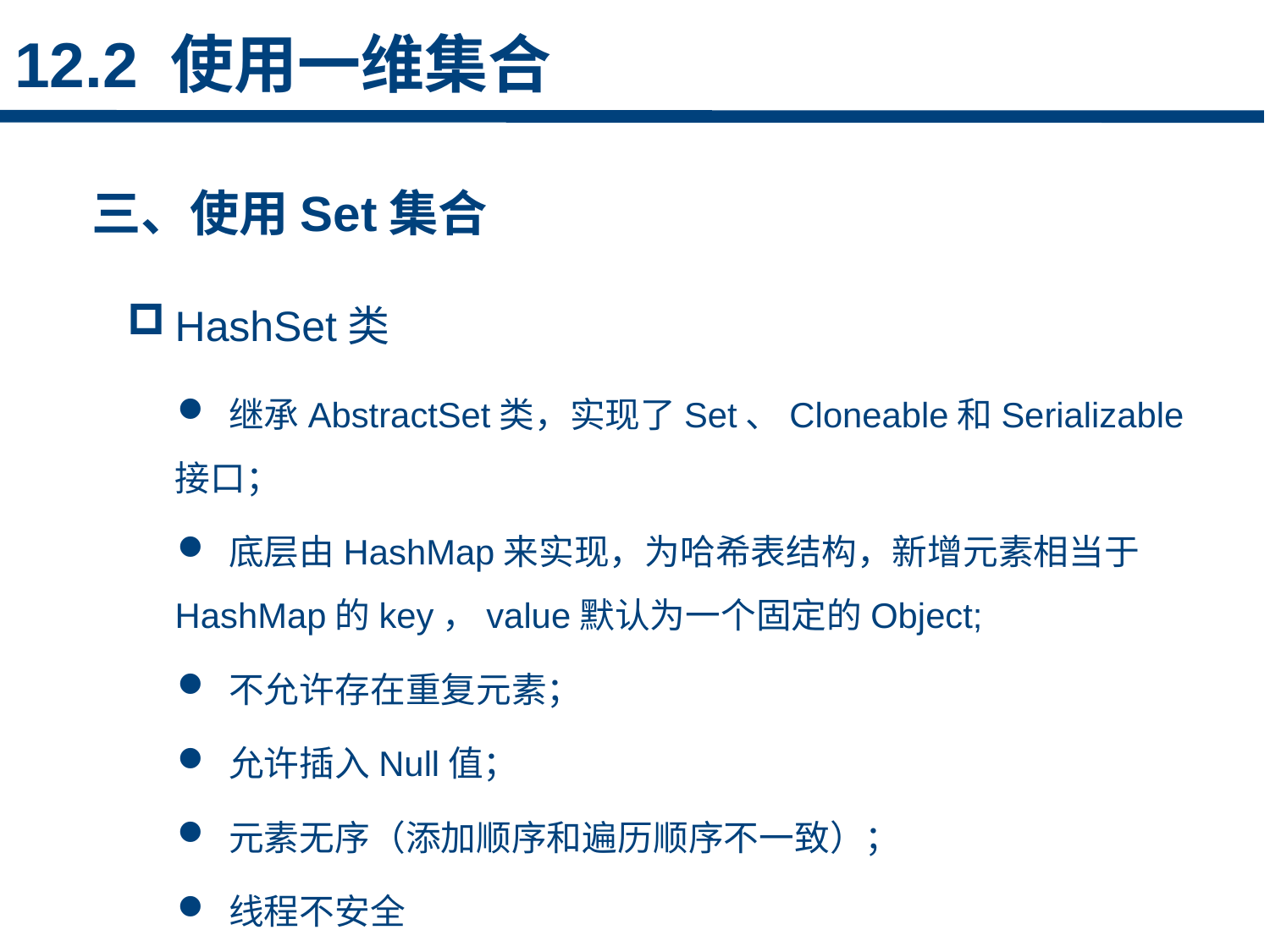

12.2 使用一维集合
三、使用Set集合
HashSet类
 继承AbstractSet类，实现了Set、Cloneable和Serializable接口；
 底层由HashMap来实现，为哈希表结构，新增元素相当于HashMap的key，value默认为一个固定的Object;
 不允许存在重复元素；
 允许插入Null值；
 元素无序（添加顺序和遍历顺序不一致）；
 线程不安全
点击添加文本
点击添加文本
点击添加文本
点击添加文本